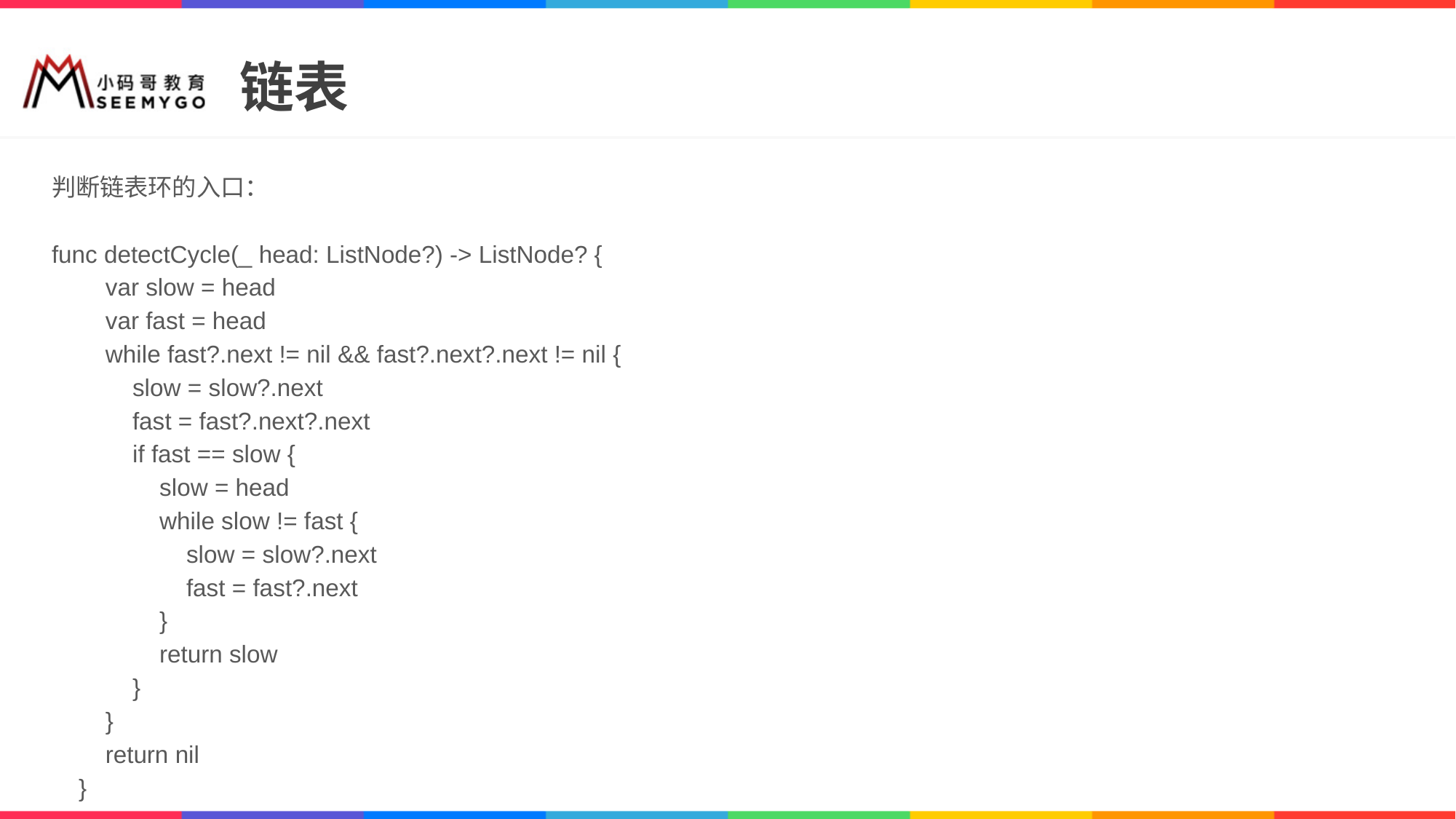

# 链表
判断链表环的入口：

func detectCycle(_ head: ListNode?) -> ListNode? {
        var slow = head
        var fast = head
        while fast?.next != nil && fast?.next?.next != nil {
            slow = slow?.next
            fast = fast?.next?.next
            if fast == slow {
                slow = head
                while slow != fast {
                    slow = slow?.next
                    fast = fast?.next
                }
                return slow
            }
        }
        return nil
    }